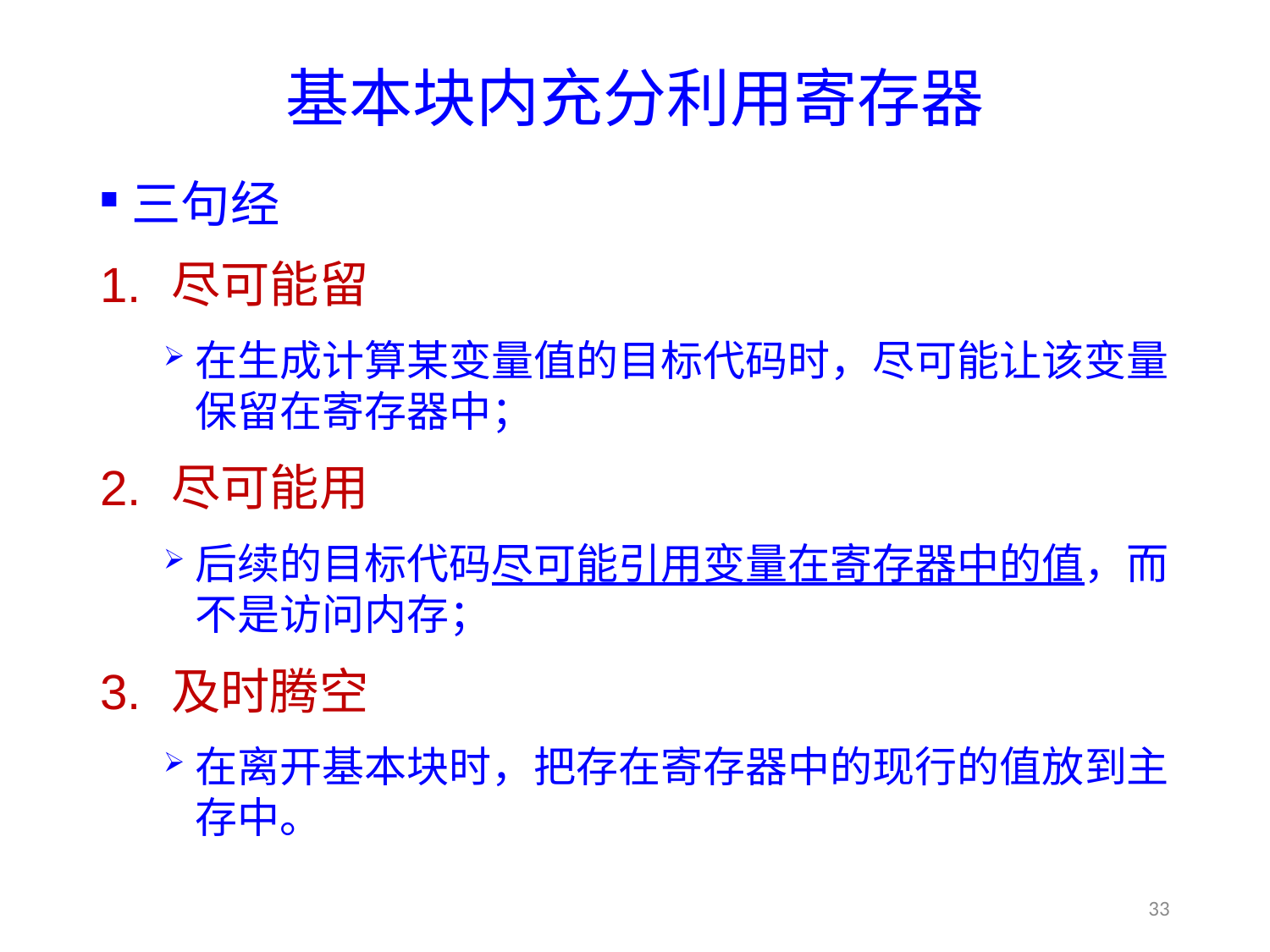

# 基本块内充分利用寄存器
三句经
尽可能留
在生成计算某变量值的目标代码时，尽可能让该变量保留在寄存器中；
尽可能用
后续的目标代码尽可能引用变量在寄存器中的值，而不是访问内存；
及时腾空
在离开基本块时，把存在寄存器中的现行的值放到主存中。
33